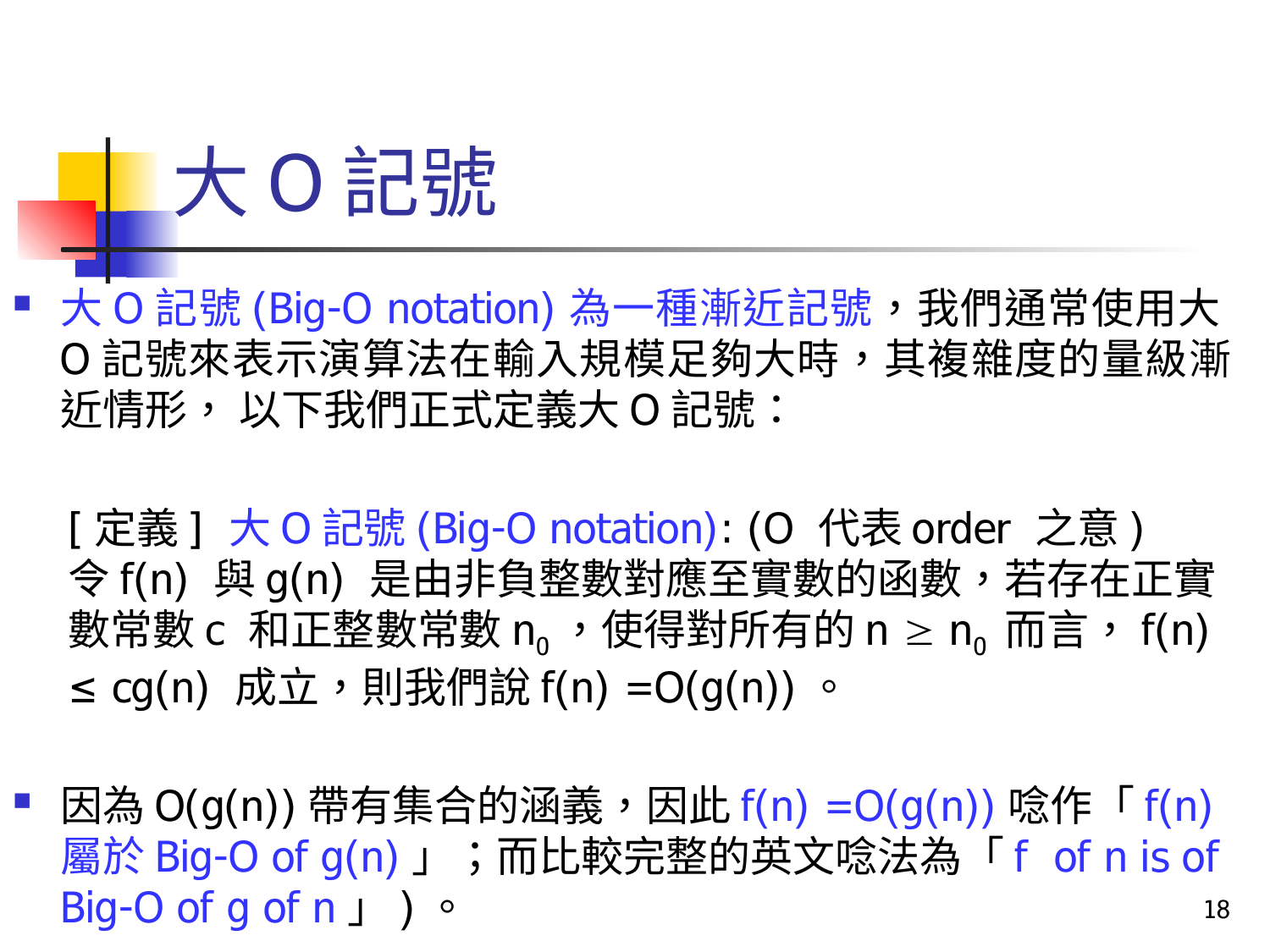

# 大O記號
大O記號(Big-O notation)為一種漸近記號，我們通常使用大O記號來表示演算法在輸入規模足夠大時，其複雜度的量級漸近情形， 以下我們正式定義大O記號：

[定義] 大O記號(Big-O notation): (O 代表order 之意)
令f(n) 與g(n) 是由非負整數對應至實數的函數，若存在正實數常數c 和正整數常數n0，使得對所有的n ≥ n0 而言，f(n) ≤ cg(n) 成立，則我們說f(n) =O(g(n))。

因為O(g(n))帶有集合的涵義，因此f(n) =O(g(n))唸作「f(n) 屬於Big-O of g(n)」；而比較完整的英文唸法為「f  of n is of Big-O of g of n」)。
18